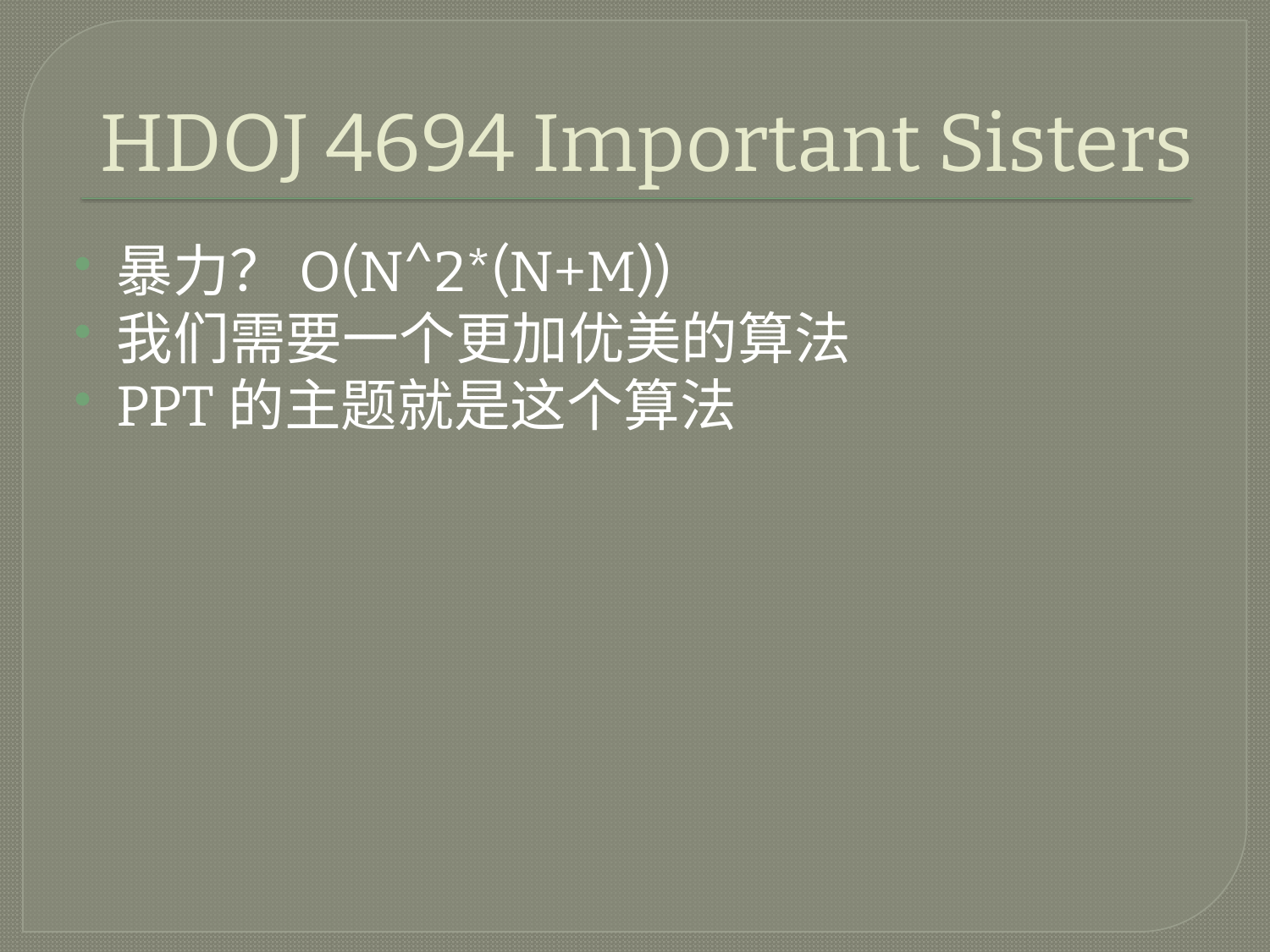

# HDOJ 4694 Important Sisters
暴力？O(N^2*(N+M))
我们需要一个更加优美的算法
PPT的主题就是这个算法